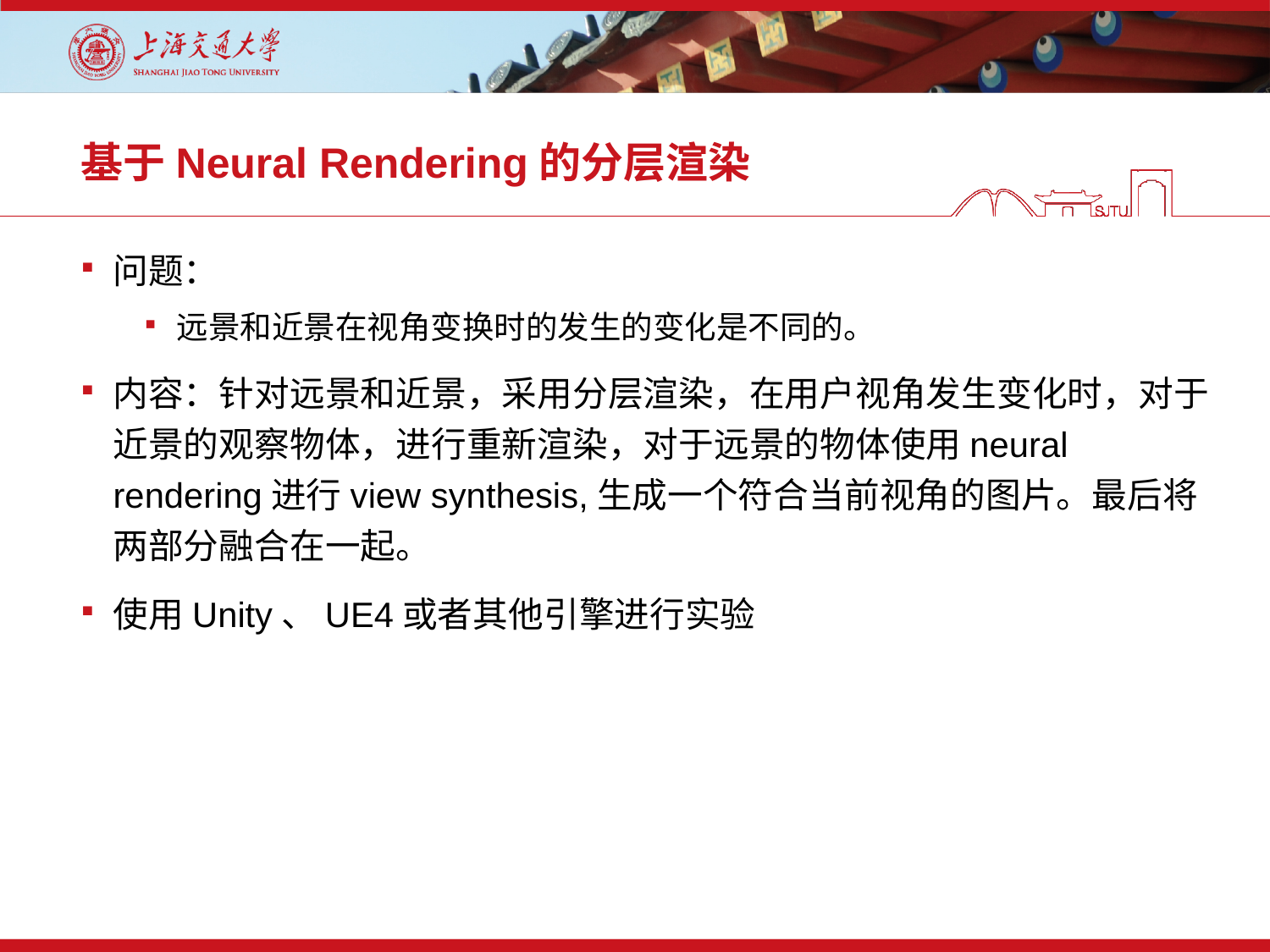

# 基于Neural Rendering的分层渲染
问题：
远景和近景在视角变换时的发生的变化是不同的。
内容：针对远景和近景，采用分层渲染，在用户视角发生变化时，对于近景的观察物体，进行重新渲染，对于远景的物体使用neural rendering进行view synthesis,生成一个符合当前视角的图片。最后将两部分融合在一起。
使用Unity、UE4或者其他引擎进行实验